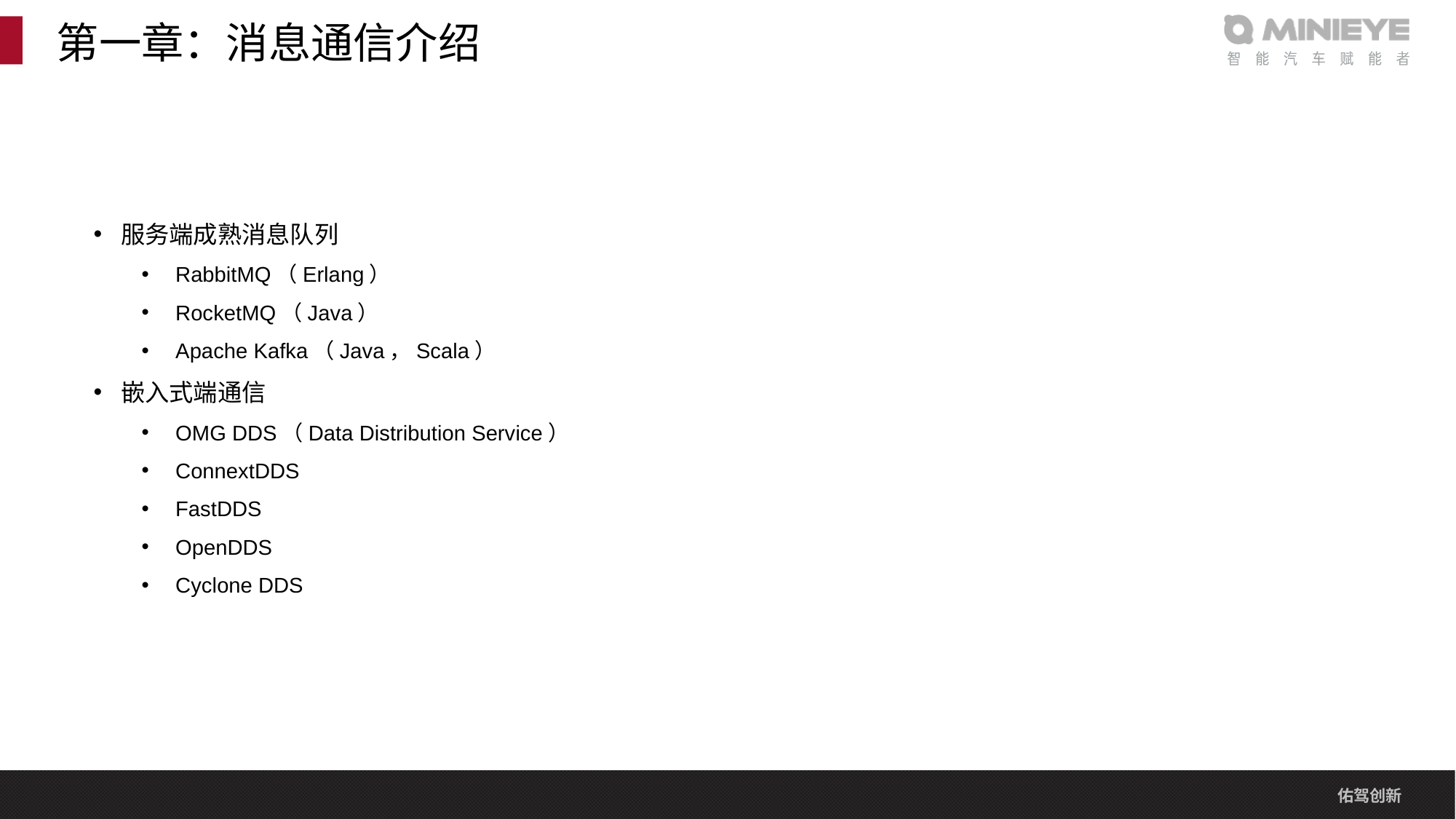

# 第一章：消息通信介绍
服务端成熟消息队列
RabbitMQ（Erlang）
RocketMQ（Java）
Apache Kafka（Java，Scala）
嵌入式端通信
OMG DDS（Data Distribution Service）
ConnextDDS
FastDDS
OpenDDS
Cyclone DDS